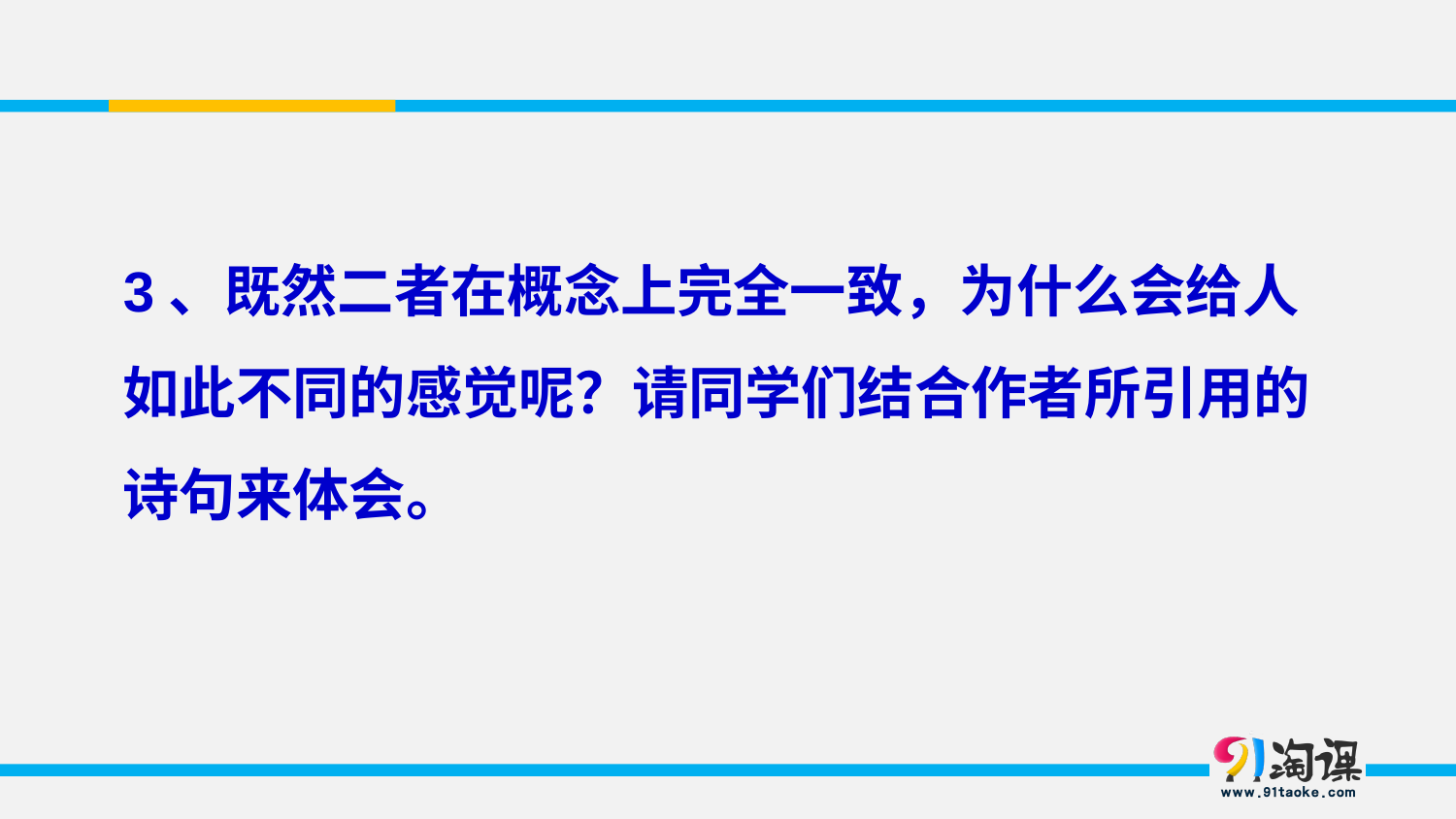

3、既然二者在概念上完全一致，为什么会给人如此不同的感觉呢？请同学们结合作者所引用的诗句来体会。